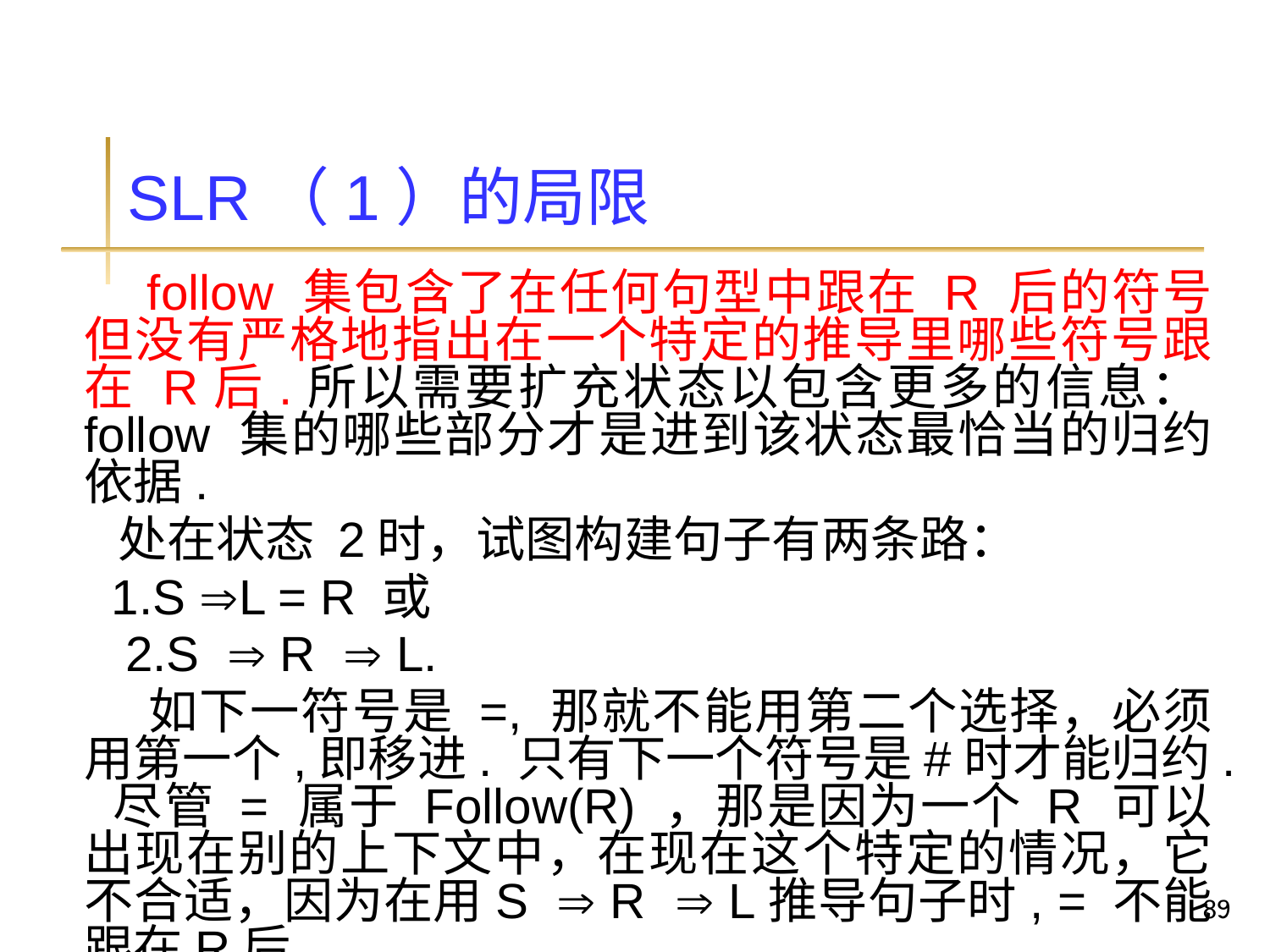

# SLR（1）的局限
    follow 集包含了在任何句型中跟在 R 后的符号但没有严格地指出在一个特定的推导里哪些符号跟在 R后.所以需要扩充状态以包含更多的信息：follow 集的哪些部分才是进到该状态最恰当的归约依据.
  处在状态 2时，试图构建句子有两条路：
  1.S ⇒L = R 或
   2.S  ⇒ R  ⇒ L.
    如下一符号是 =, 那就不能用第二个选择，必须用第一个,即移进. 只有下一个符号是#时才能归约. 尽管 = 属于 Follow(R) ，那是因为一个 R 可以出现在别的上下文中，在现在这个特定的情况，它不合适，因为在用S  ⇒ R  ⇒ L推导句子时, = 不能跟在R后.
89